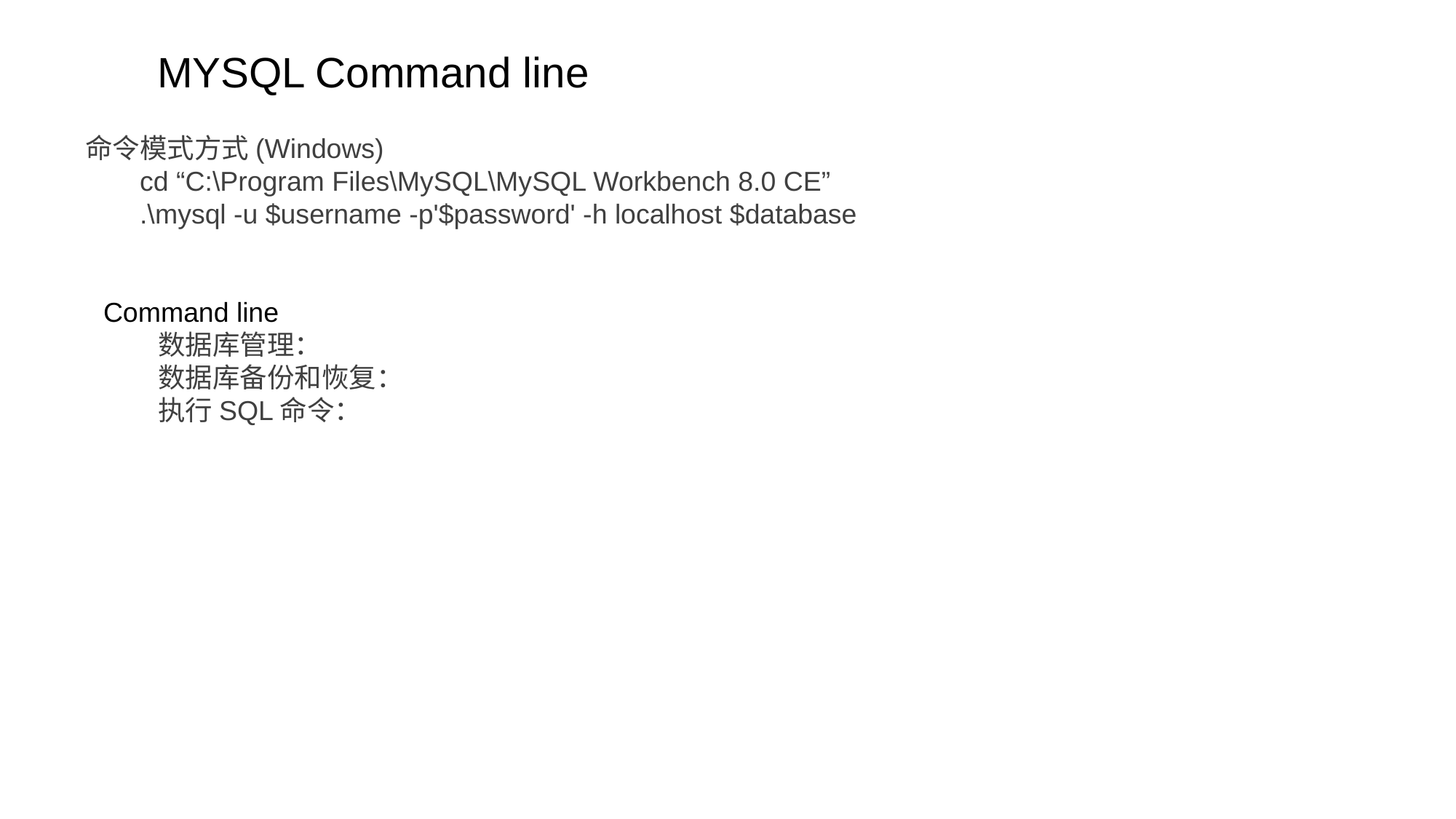

MYSQL Command line
命令模式方式(Windows)
cd “C:\Program Files\MySQL\MySQL Workbench 8.0 CE”
.\mysql -u $username -p'$password' -h localhost $database

Command line
数据库管理：
数据库备份和恢复：
执行SQL命令：